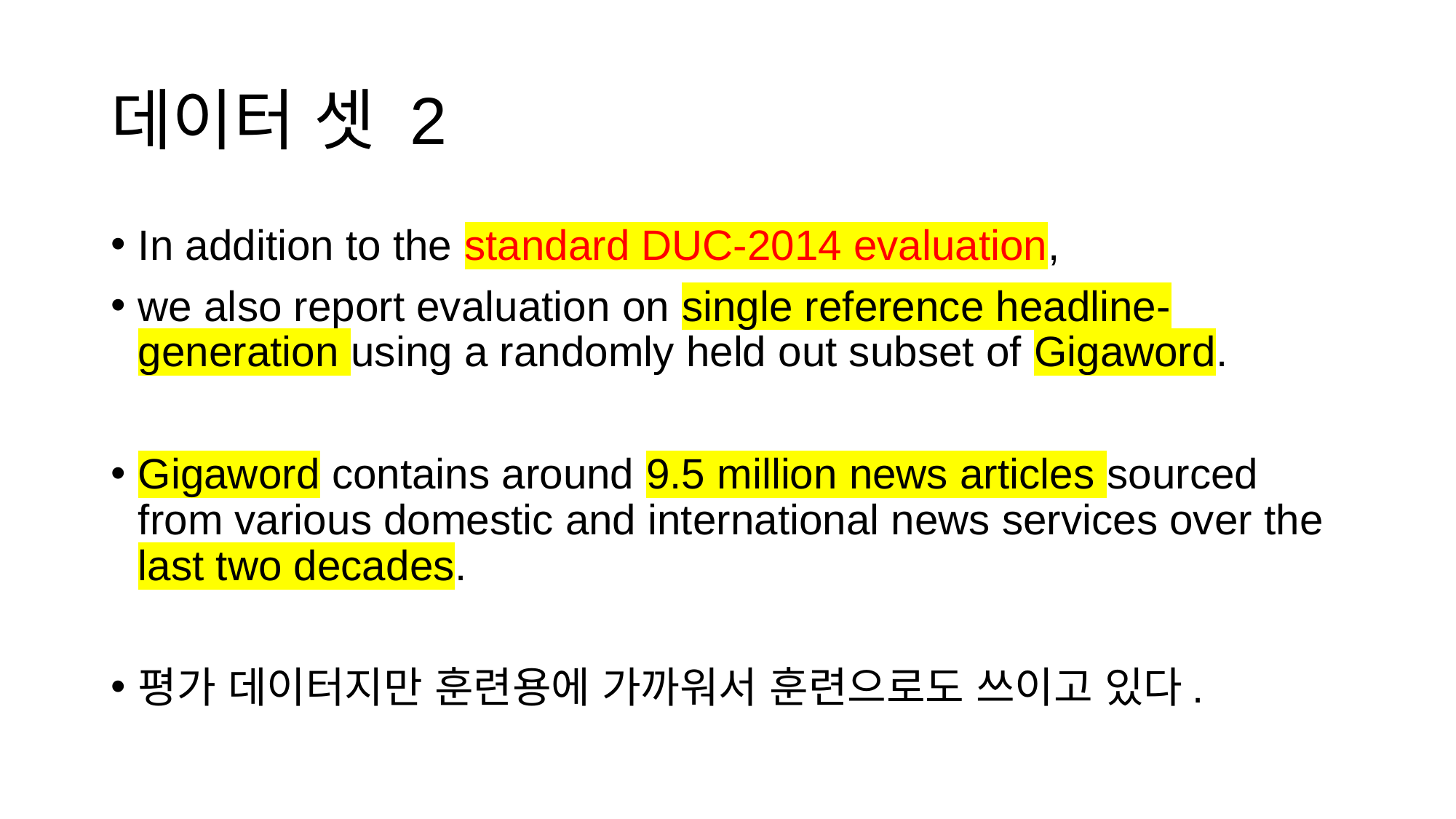

# 데이터 셋 2
In addition to the standard DUC-2014 evaluation,
we also report evaluation on single reference headline-generation using a randomly held out subset of Gigaword.

Gigaword contains around 9.5 million news articles sourced from various domestic and international news services over the last two decades.

평가 데이터지만 훈련용에 가까워서 훈련으로도 쓰이고 있다.